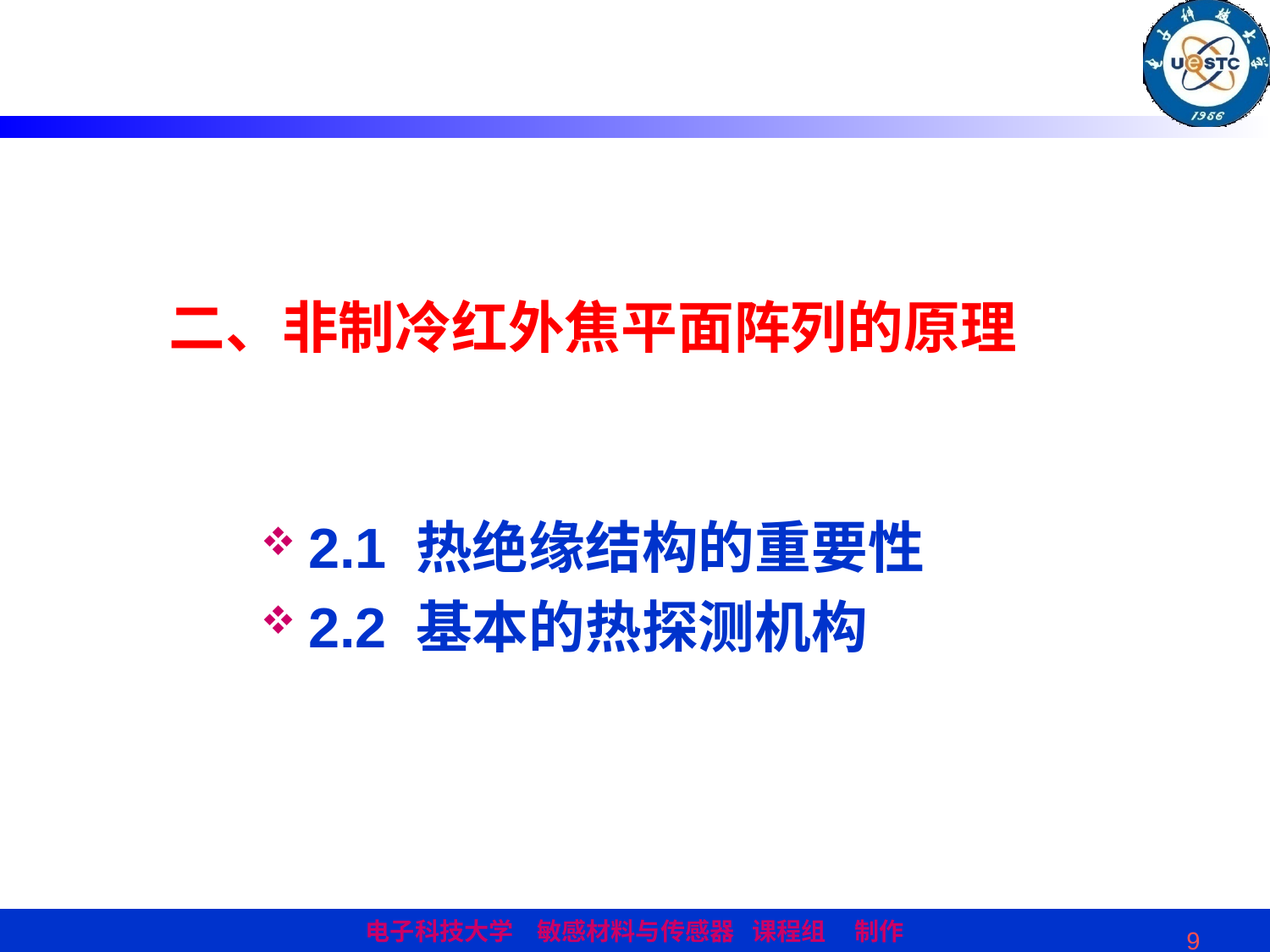

# 二、非制冷红外焦平面阵列的原理
2.1 热绝缘结构的重要性
2.2 基本的热探测机构
9